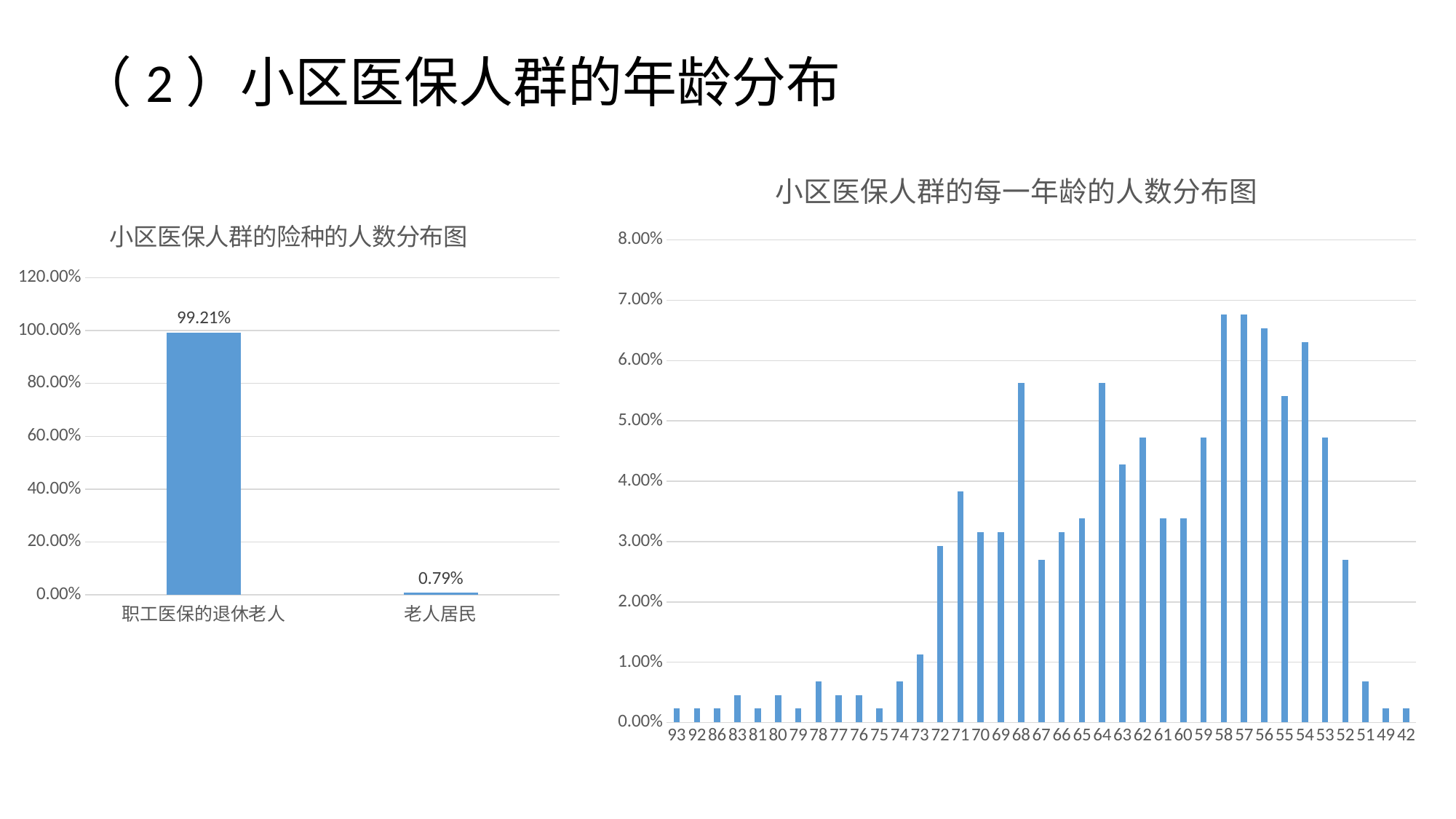

# （2）小区医保人群的年龄分布

### Chart: 小区医保人群的每一年龄的人数分布图

| Category | 滨湖胡埭富润 |
|---|---|
| 93 | 0.0023 |
| 92 | 0.0023 |
| 86 | 0.0023 |
| 83 | 0.0045 |
| 81 | 0.0023 |
| 80 | 0.0045 |
| 79 | 0.0023 |
| 78 | 0.0068 |
| 77 | 0.0045 |
| 76 | 0.0045 |
| 75 | 0.0023 |
| 74 | 0.0068 |
| 73 | 0.0113 |
| 72 | 0.0293 |
| 71 | 0.0383 |
| 70 | 0.0315 |
| 69 | 0.0315 |
| 68 | 0.0563 |
| 67 | 0.027 |
| 66 | 0.0315 |
| 65 | 0.0338 |
| 64 | 0.0563 |
| 63 | 0.0428 |
| 62 | 0.0473 |
| 61 | 0.0338 |
| 60 | 0.0338 |
| 59 | 0.0473 |
| 58 | 0.0676 |
| 57 | 0.0676 |
| 56 | 0.0653 |
| 55 | 0.0541 |
| 54 | 0.0631 |
| 53 | 0.0473 |
| 52 | 0.027 |
| 51 | 0.0068 |
| 49 | 0.0023 |
| 42 | 0.0023 |

### Chart: 小区医保人群的险种的人数分布图

| Category | 占比 |
|---|---|
| 职工医保的退休老人 | 0.9921 |
| 老人居民 | 0.0079 |